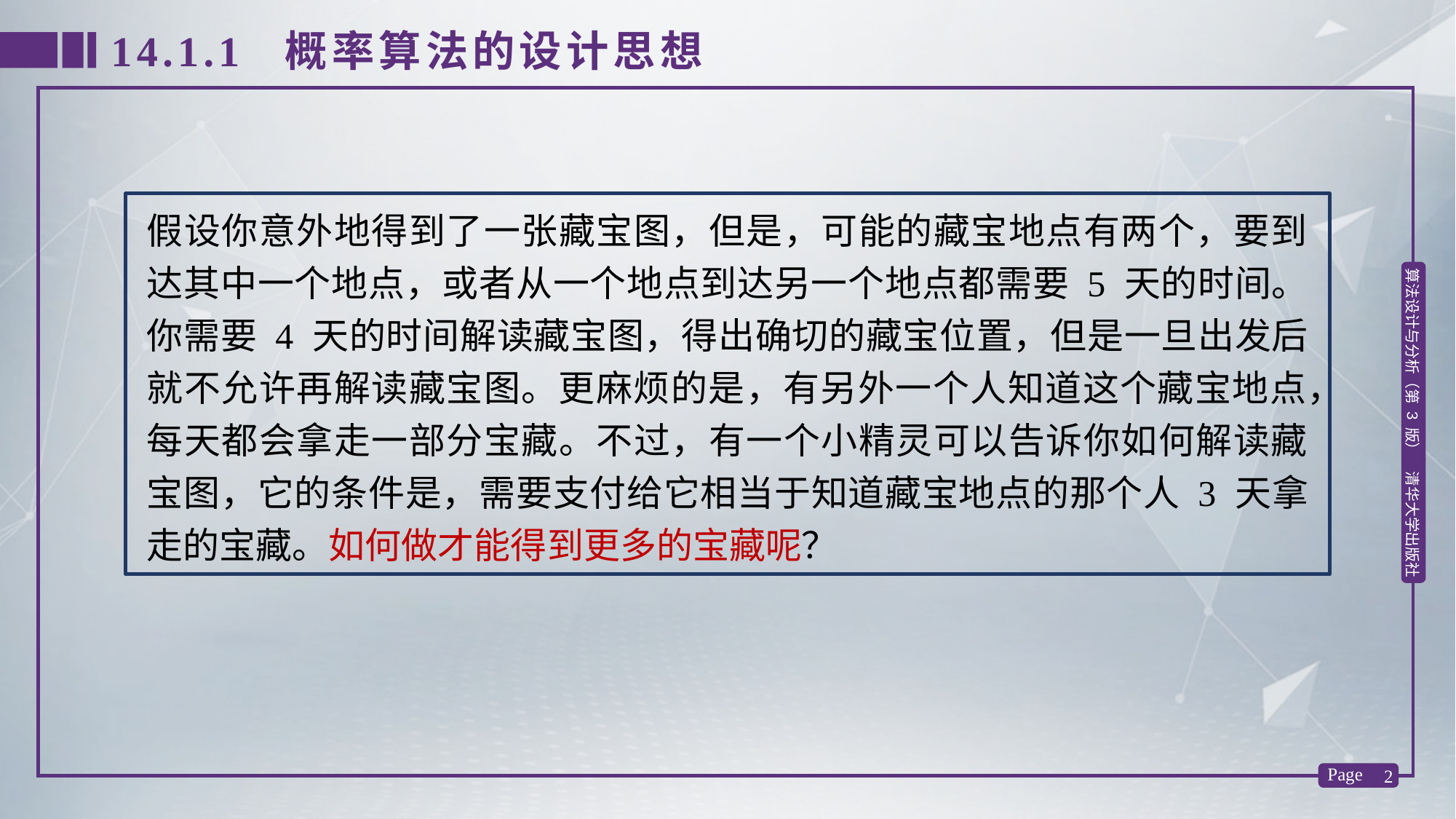

14.1.1  概率算法的设计思想
假设你意外地得到了一张藏宝图，但是，可能的藏宝地点有两个，要到达其中一个地点，或者从一个地点到达另一个地点都需要 5 天的时间。你需要 4 天的时间解读藏宝图，得出确切的藏宝位置，但是一旦出发后就不允许再解读藏宝图。更麻烦的是，有另外一个人知道这个藏宝地点，每天都会拿走一部分宝藏。不过，有一个小精灵可以告诉你如何解读藏宝图，它的条件是，需要支付给它相当于知道藏宝地点的那个人 3 天拿走的宝藏。如何做才能得到更多的宝藏呢？